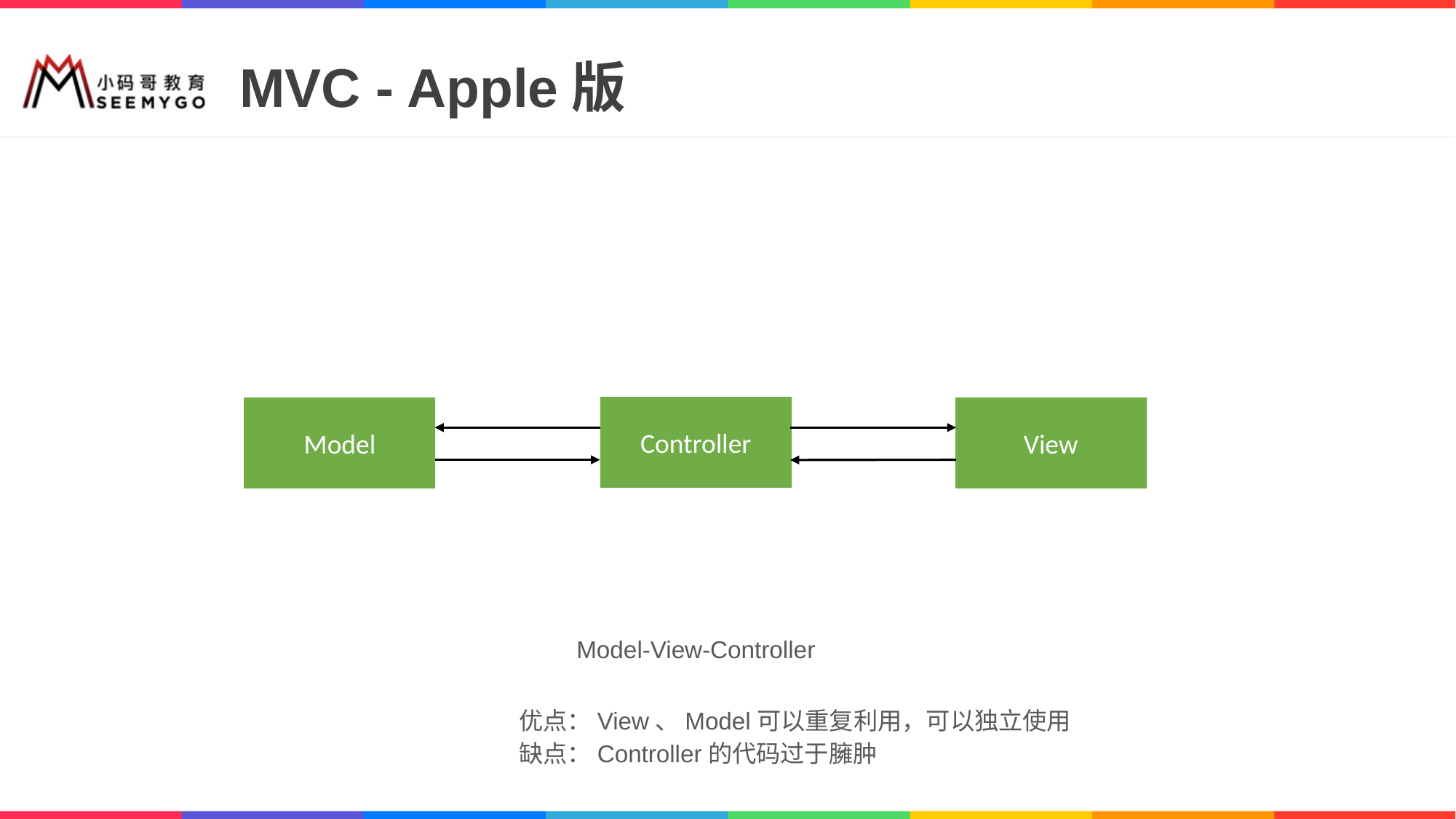

# MVC - Apple版
Controller
Model
View
Model-View-Controller
优点：View、Model可以重复利用，可以独立使用
缺点：Controller的代码过于臃肿